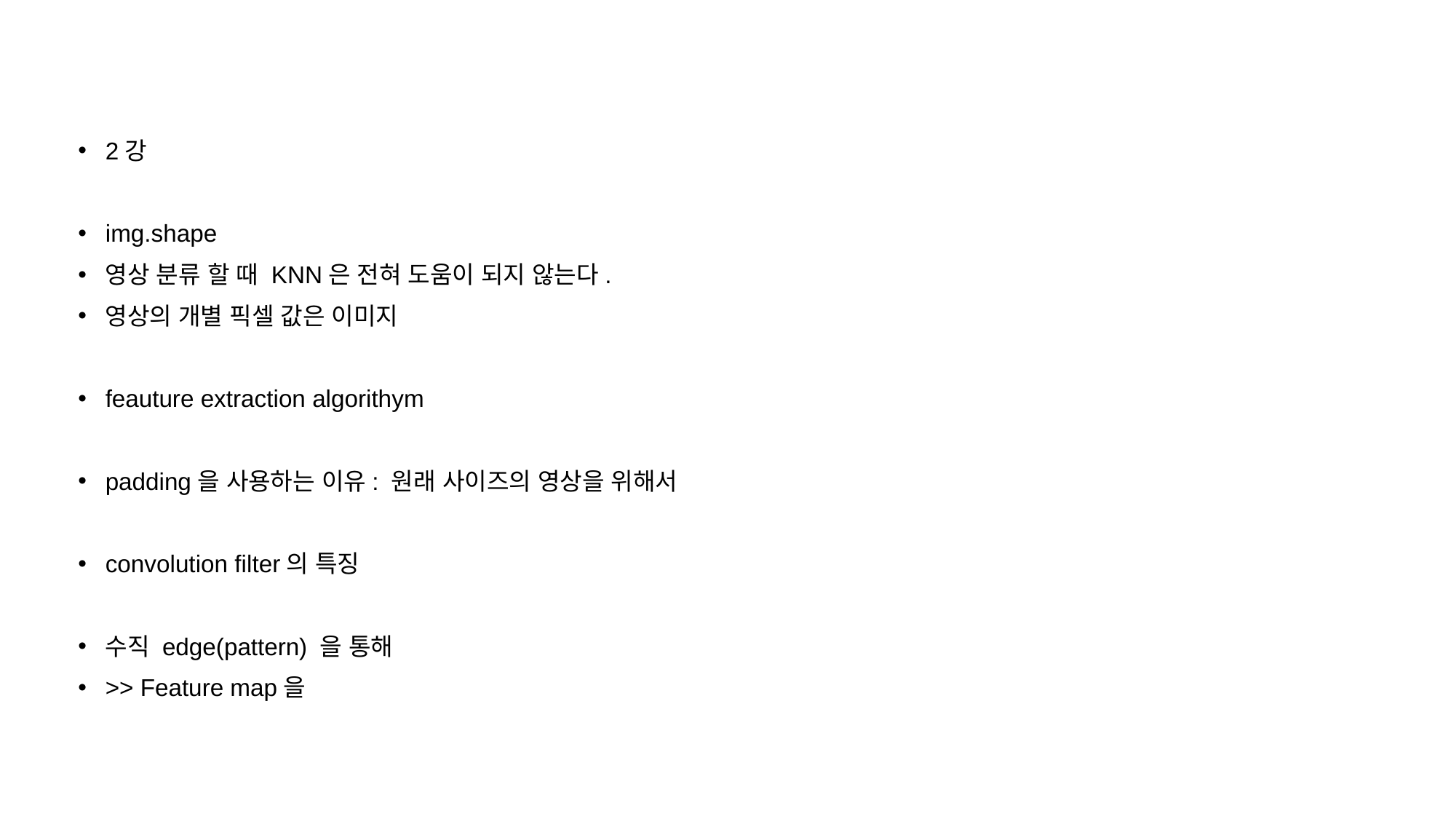

#
2강

img.shape
영상 분류 할 때 KNN은 전혀 도움이 되지 않는다.
영상의 개별 픽셀 값은 이미지

feauture extraction algorithym

padding을 사용하는 이유: 원래 사이즈의 영상을 위해서

convolution filter의 특징

수직 edge(pattern) 을 통해
>> Feature map을